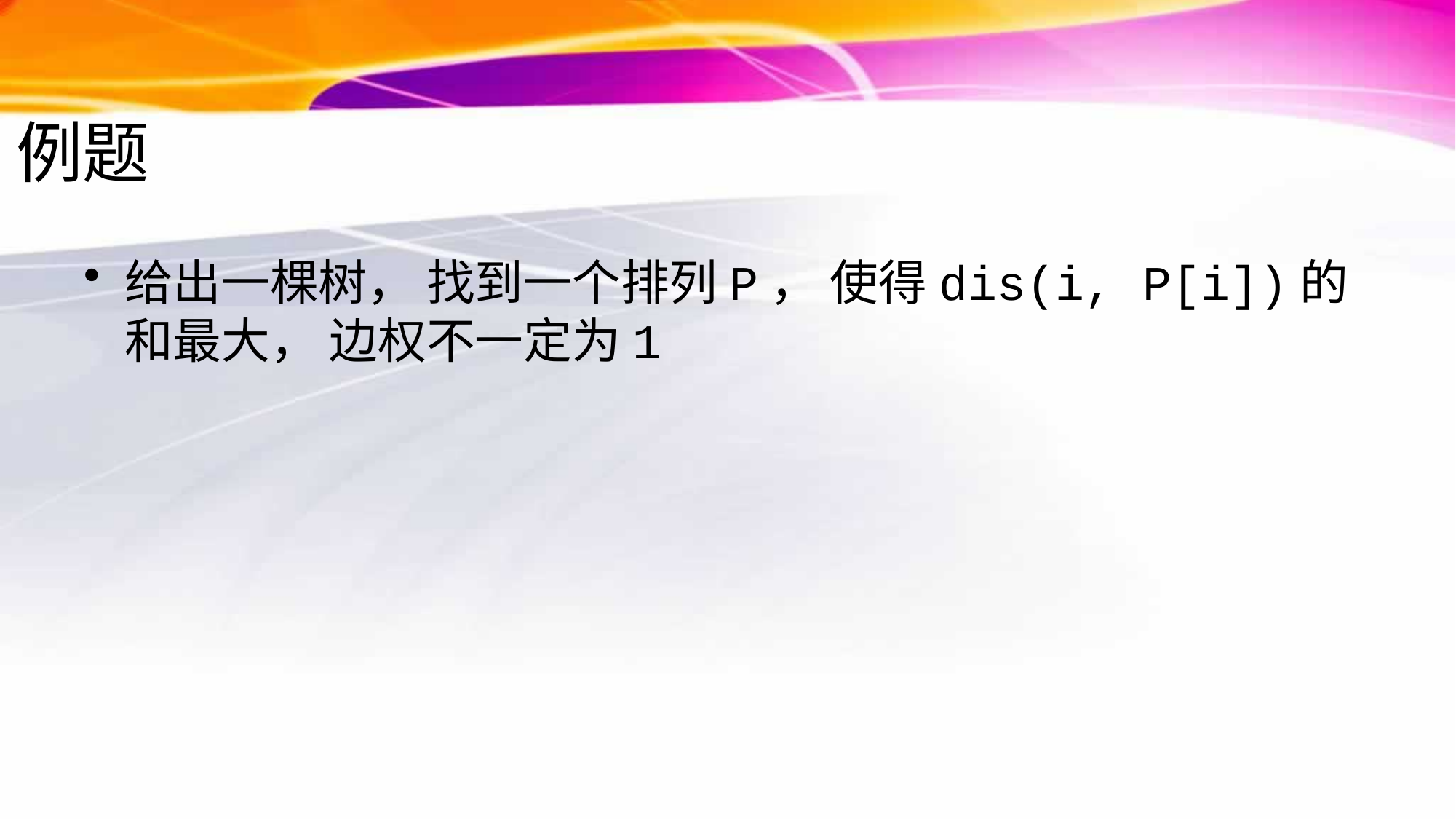

# 例题
给出一棵树， 找到一个排列P， 使得dis(i, P[i])的和最大， 边权不一定为1